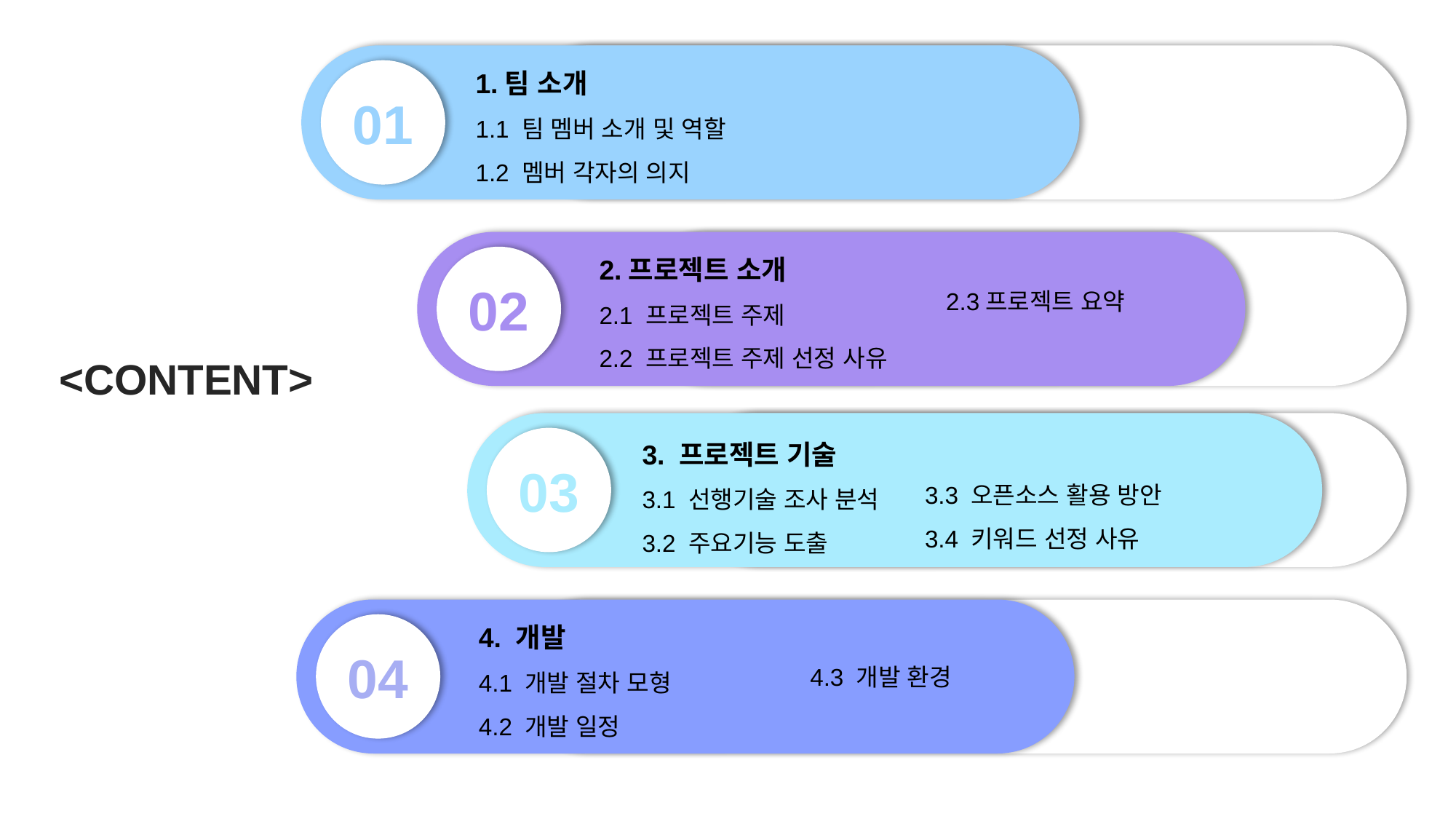

1.팀 소개
1.1 팀 멤버 소개 및 역할
1.2 멤버 각자의 의지

01
2.프로젝트 소개
2.1 프로젝트 주제
2.2 프로젝트 주제 선정 사유

02
2.3프로젝트 요약
<CONTENT>

3. 프로젝트 기술
3.1 선행기술 조사 분석
3.2 주요기능 도출
03
3.3 오픈소스 활용 방안
3.4 키워드 선정 사유

4. 개발
4.1 개발 절차 모형
4.2 개발 일정

04
4.3 개발 환경